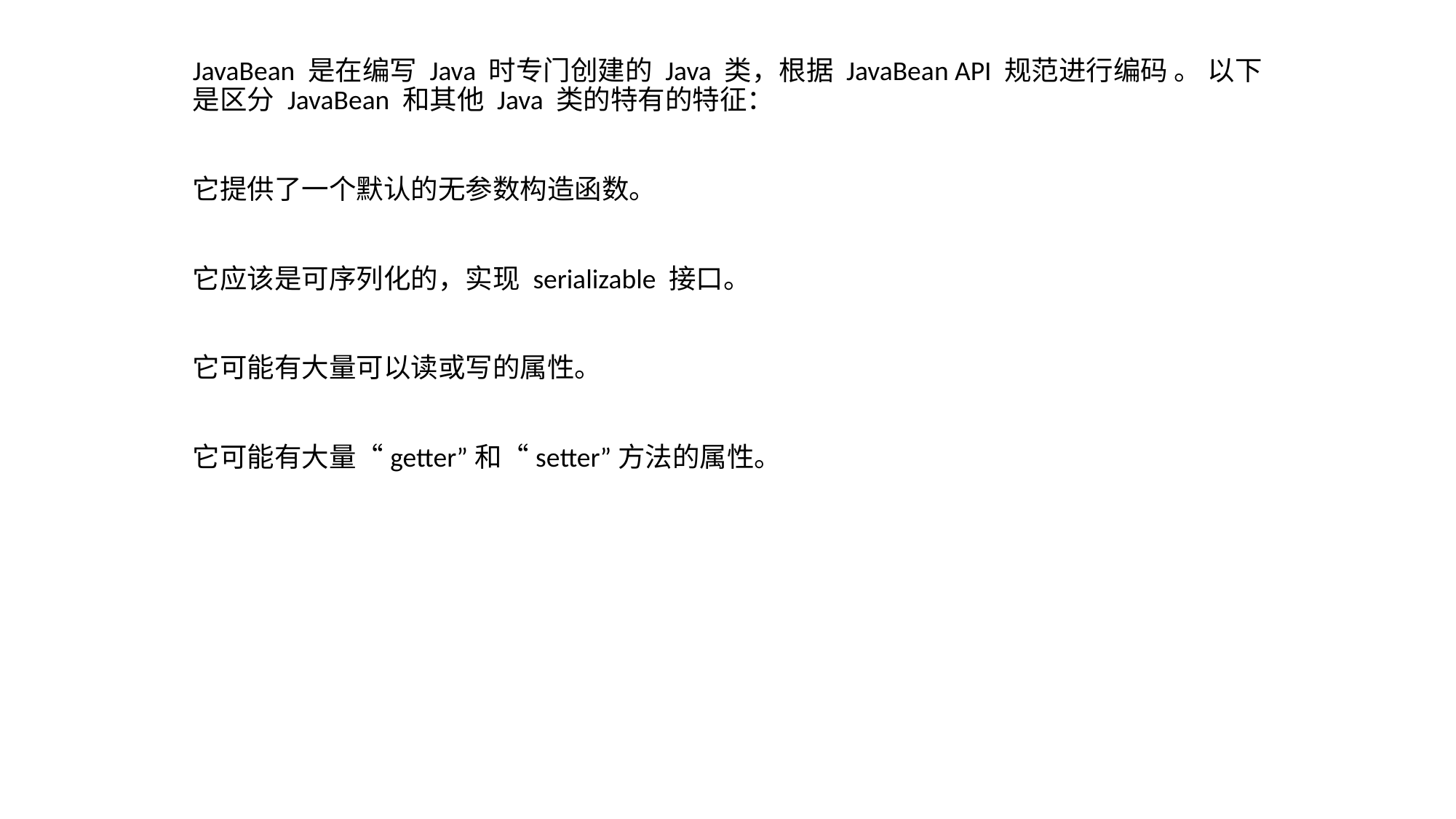

JavaBean 是在编写 Java 时专门创建的 Java 类，根据 JavaBean API 规范进行编码 。 以下是区分 JavaBean 和其他 Java 类的特有的特征：

它提供了一个默认的无参数构造函数。

它应该是可序列化的，实现 serializable 接口。

它可能有大量可以读或写的属性。

它可能有大量“getter”和“setter”方法的属性。